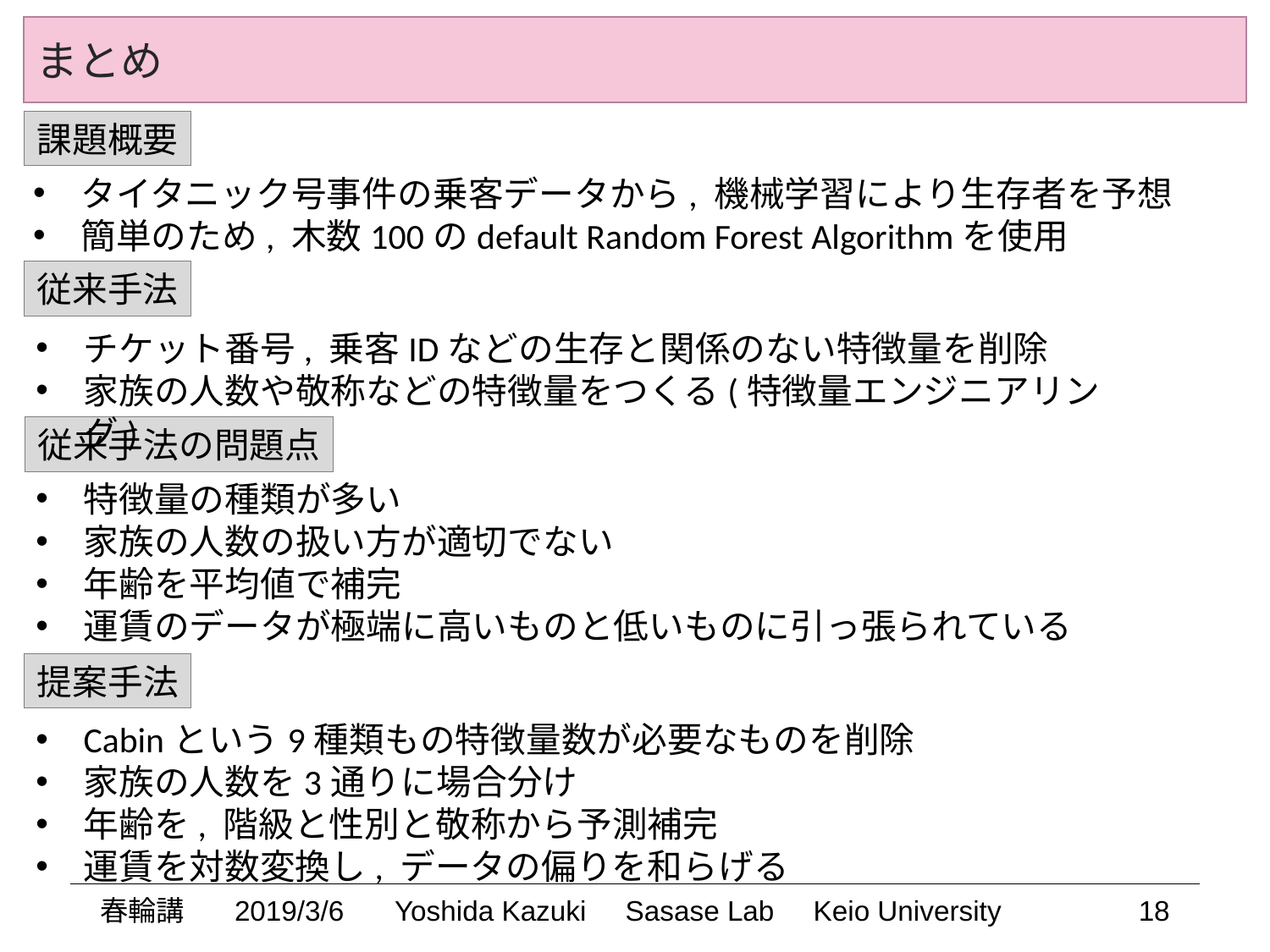

まとめ
課題概要
タイタニック号事件の乗客データから, 機械学習により生存者を予想
簡単のため, 木数100のdefault Random Forest Algorithmを使用
従来手法
チケット番号, 乗客IDなどの生存と関係のない特徴量を削除
家族の人数や敬称などの特徴量をつくる(特徴量エンジニアリング)
従来手法の問題点
特徴量の種類が多い
家族の人数の扱い方が適切でない
年齢を平均値で補完
運賃のデータが極端に高いものと低いものに引っ張られている
提案手法
Cabinという9種類もの特徴量数が必要なものを削除
家族の人数を3通りに場合分け
年齢を, 階級と性別と敬称から予測補完
運賃を対数変換し, データの偏りを和らげる
春輪講     2019/3/6
18
Yoshida Kazuki     Sasase Lab     Keio University